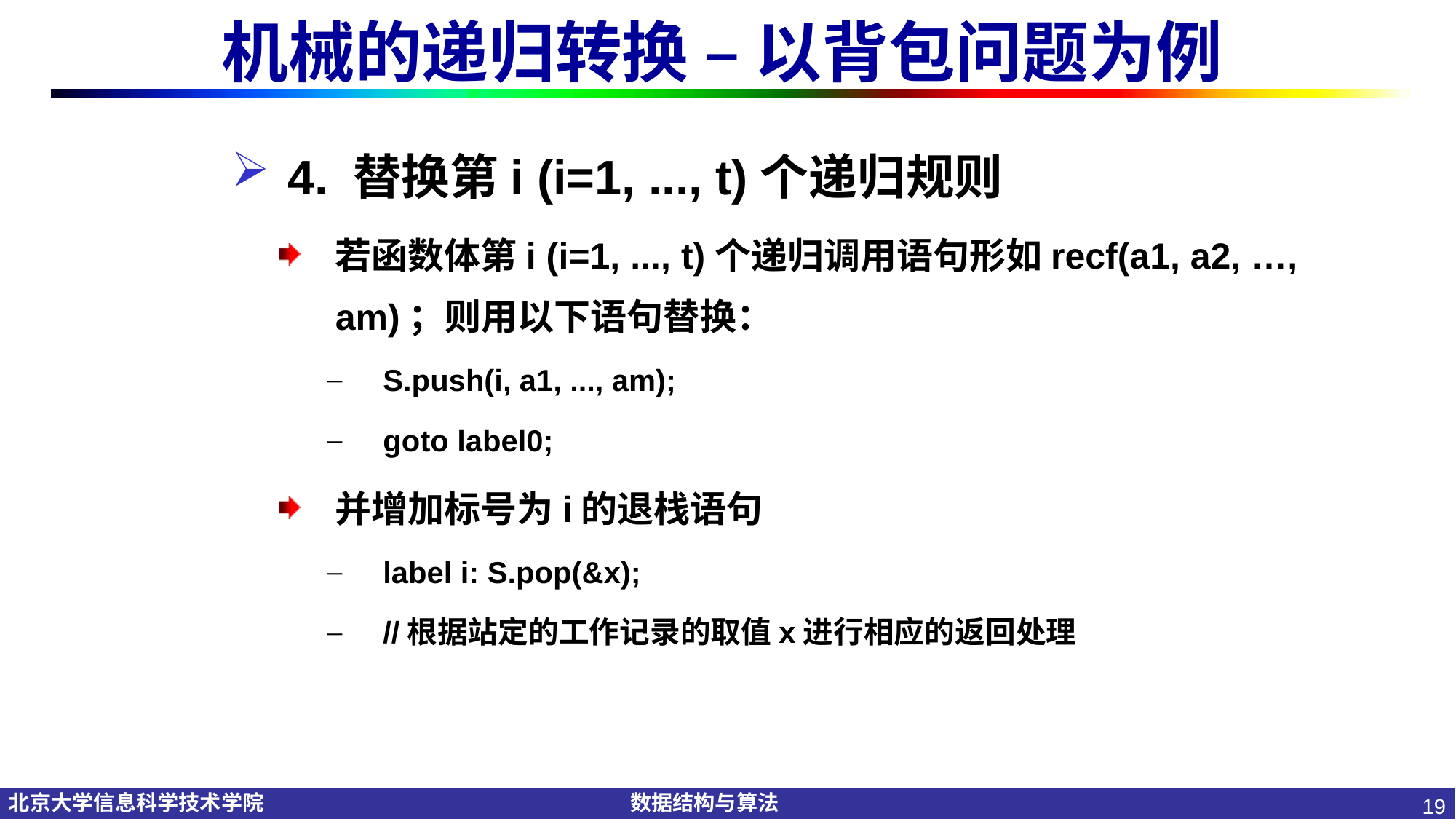

# 机械的递归转换 – 以背包问题为例
4. 替换第i (i=1, ..., t)个递归规则
若函数体第i (i=1, ..., t)个递归调用语句形如recf(a1, a2, …, am)；则用以下语句替换：
S.push(i, a1, ..., am);
goto label0;
并增加标号为i的退栈语句
label i: S.pop(&x);
//根据站定的工作记录的取值x进行相应的返回处理

19